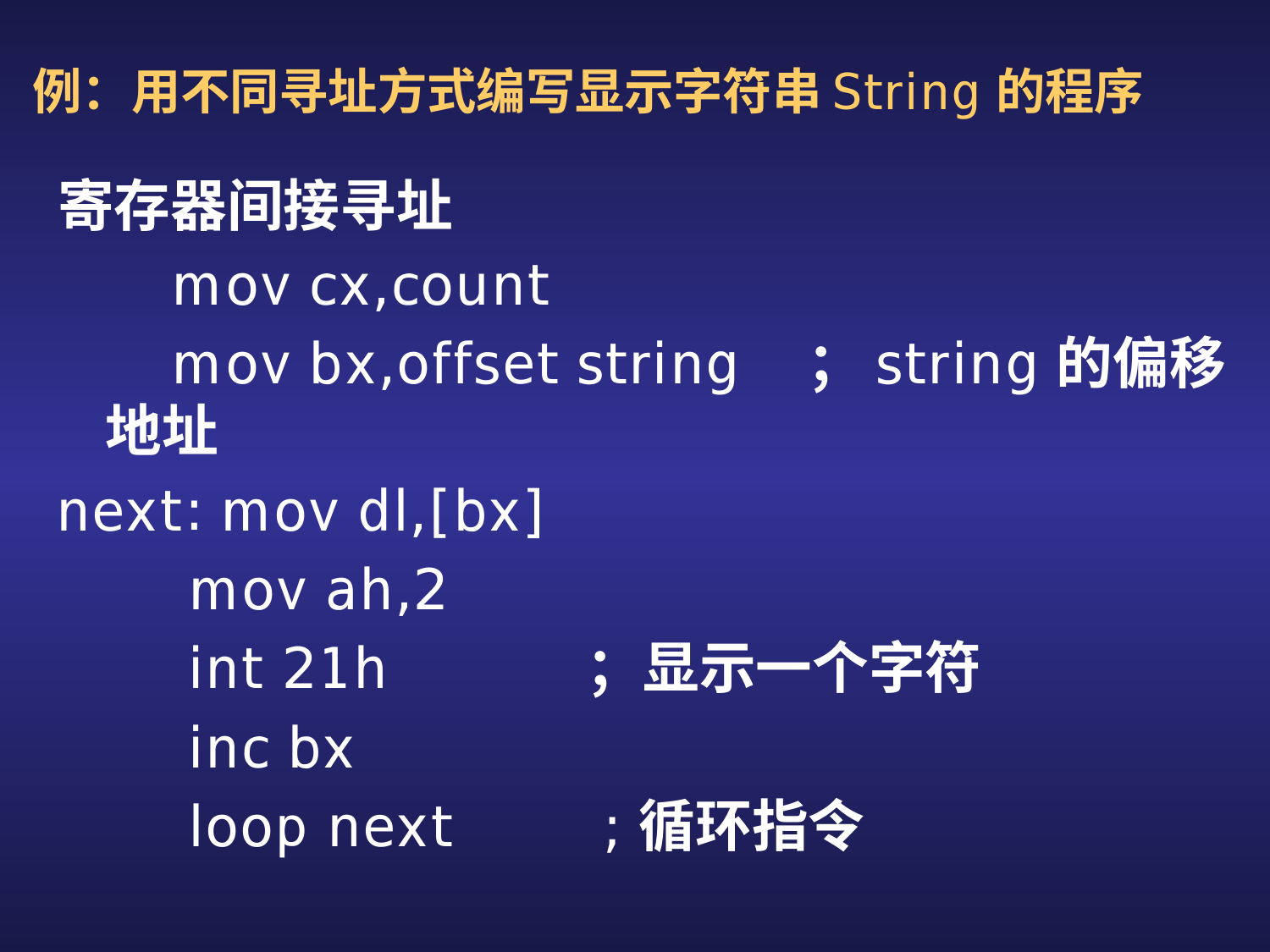

# 例：用不同寻址方式编写显示字符串String的程序
寄存器间接寻址
       mov cx,count
       mov bx,offset string   ；string的偏移地址
next: mov dl,[bx]
        mov ah,2
        int 21h           ；显示一个字符
        inc bx
        loop next         ;循环指令